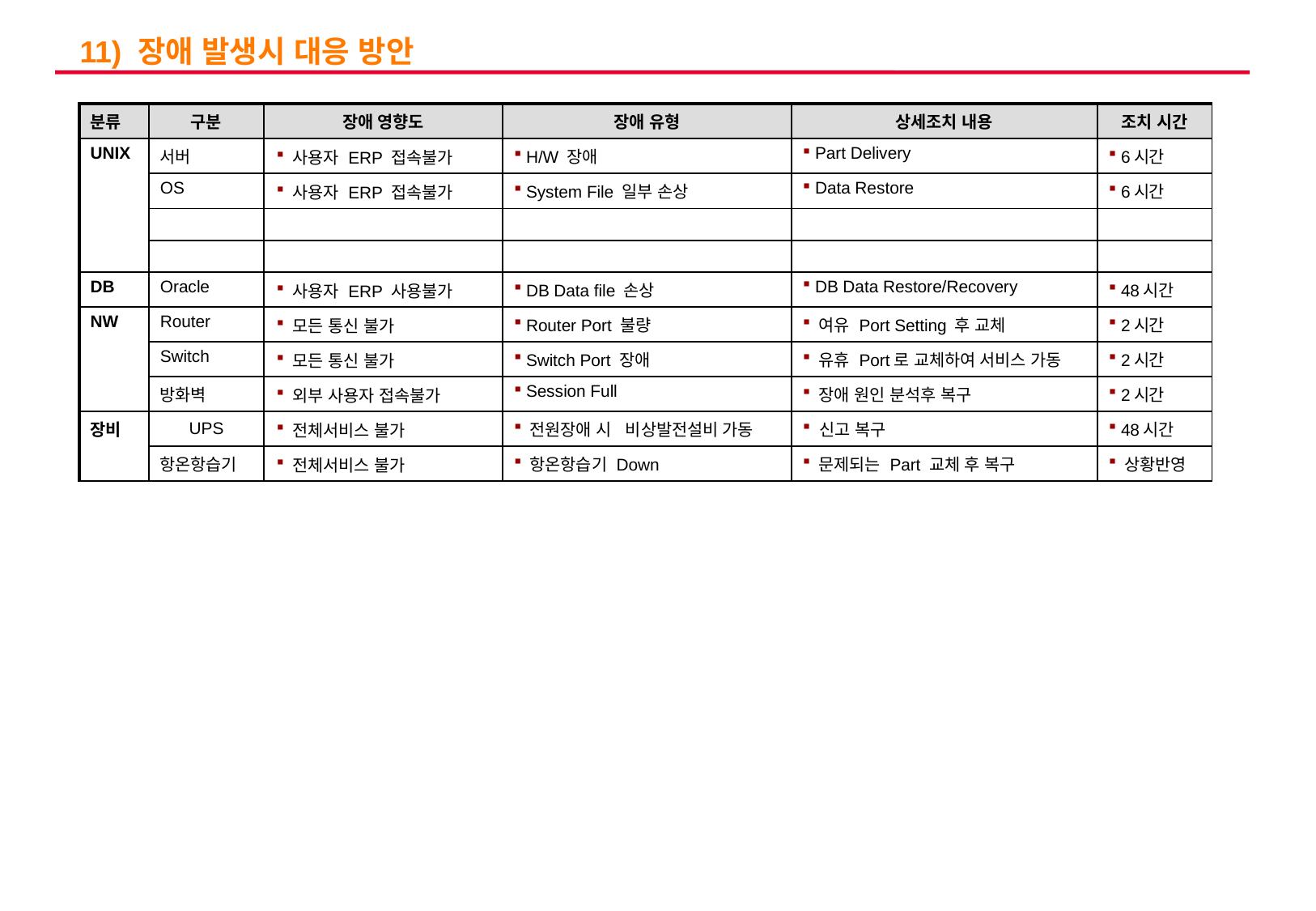

# 11) 장애 발생시 대응 방안
| 분류 | 구분 | 장애 영향도 | 장애 유형 | 상세조치 내용 | 조치 시간 |
| --- | --- | --- | --- | --- | --- |
| UNIX | 서버 | 사용자 ERP 접속불가 | H/W 장애 | Part Delivery | 6시간 |
|  | OS | 사용자 ERP 접속불가 | System File 일부 손상 | Data Restore | 6시간 |
|  |  |  |  |  |  |
|  |  |  |  |  |  |
| DB | Oracle | 사용자 ERP 사용불가 | DB Data file 손상 | DB Data Restore/Recovery | 48시간 |
| NW | Router | 모든 통신 불가 | Router Port 불량 | 여유 Port Setting 후 교체 | 2시간 |
|  | Switch | 모든 통신 불가 | Switch Port 장애 | 유휴 Port로 교체하여 서비스 가동 | 2시간 |
|  | 방화벽 | 외부 사용자 접속불가 | Session Full | 장애 원인 분석후 복구 | 2시간 |
| 장비 | UPS | 전체서비스 불가 | 전원장애 시 비상발전설비 가동 | 신고 복구 | 48시간 |
|  | 항온항습기 | 전체서비스 불가 | 항온항습기 Down | 문제되는 Part 교체 후 복구 | 상황반영 |